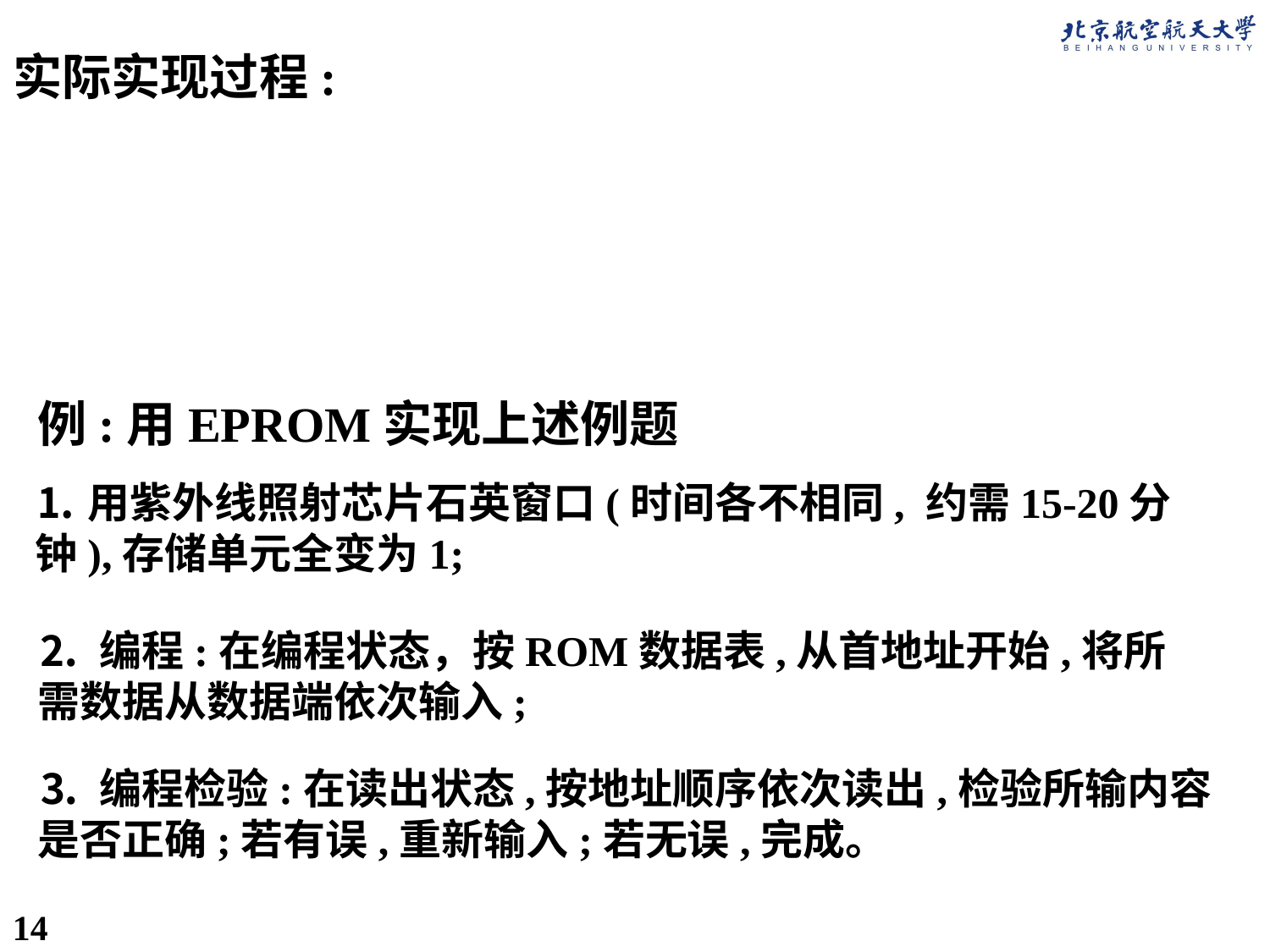

实际实现过程:
用EPROM或E2PROM:
			擦除,编程,检验,完成
例:用EPROM实现上述例题
⒈用紫外线照射芯片石英窗口(时间各不相同, 约需15-20分钟),存储单元全变为1;
⒉ 编程:在编程状态，按ROM数据表,从首地址开始,将所需数据从数据端依次输入;
⒊ 编程检验:在读出状态,按地址顺序依次读出,检验所输内容是否正确;若有误,重新输入;若无误,完成。
14